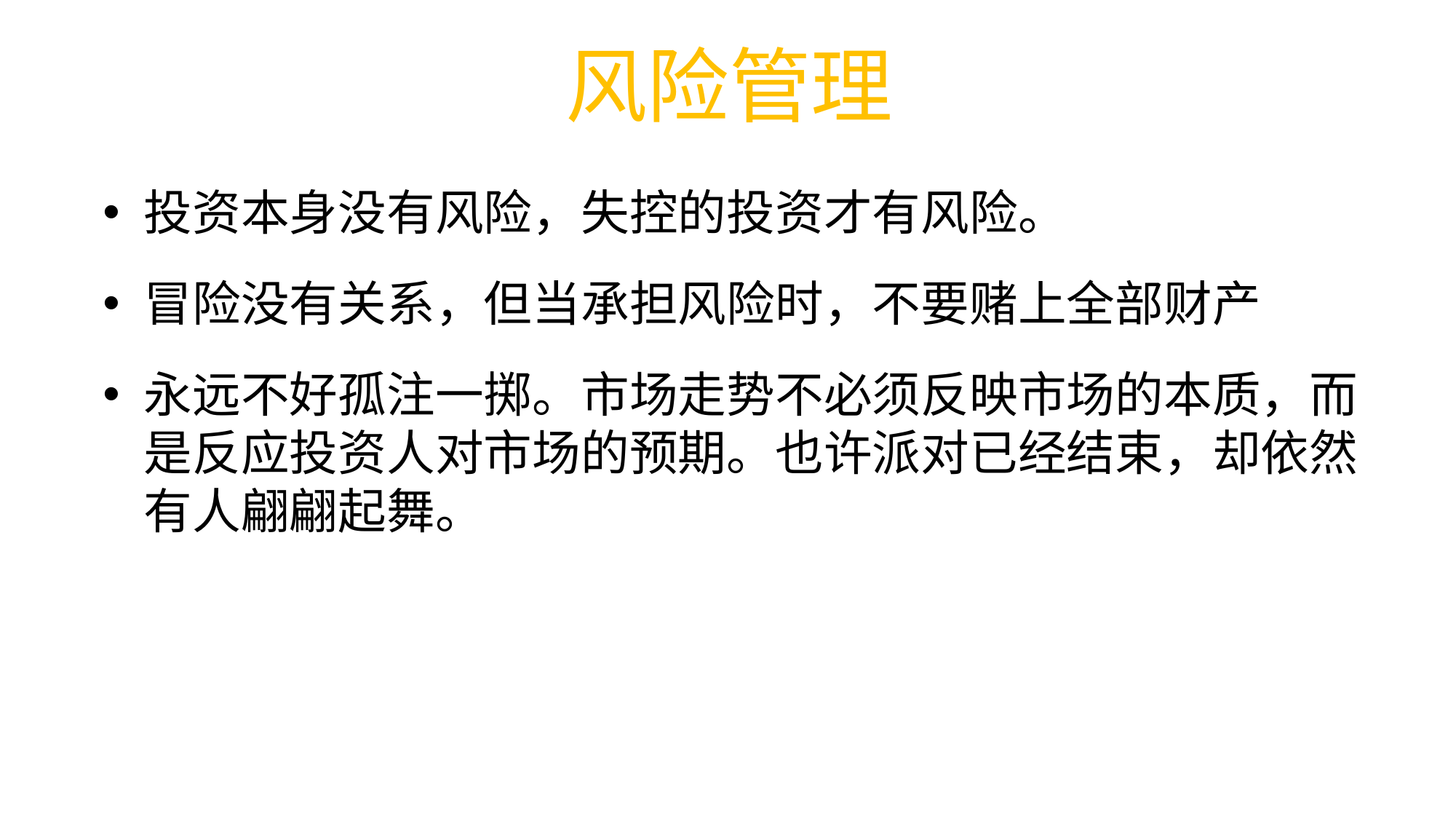

风险管理
投资本身没有风险，失控的投资才有风险。

冒险没有关系，但当承担风险时，不要赌上全部财产

永远不好孤注一掷。市场走势不必须反映市场的本质，而是反应投资人对市场的预期。也许派对已经结束，却依然有人翩翩起舞。